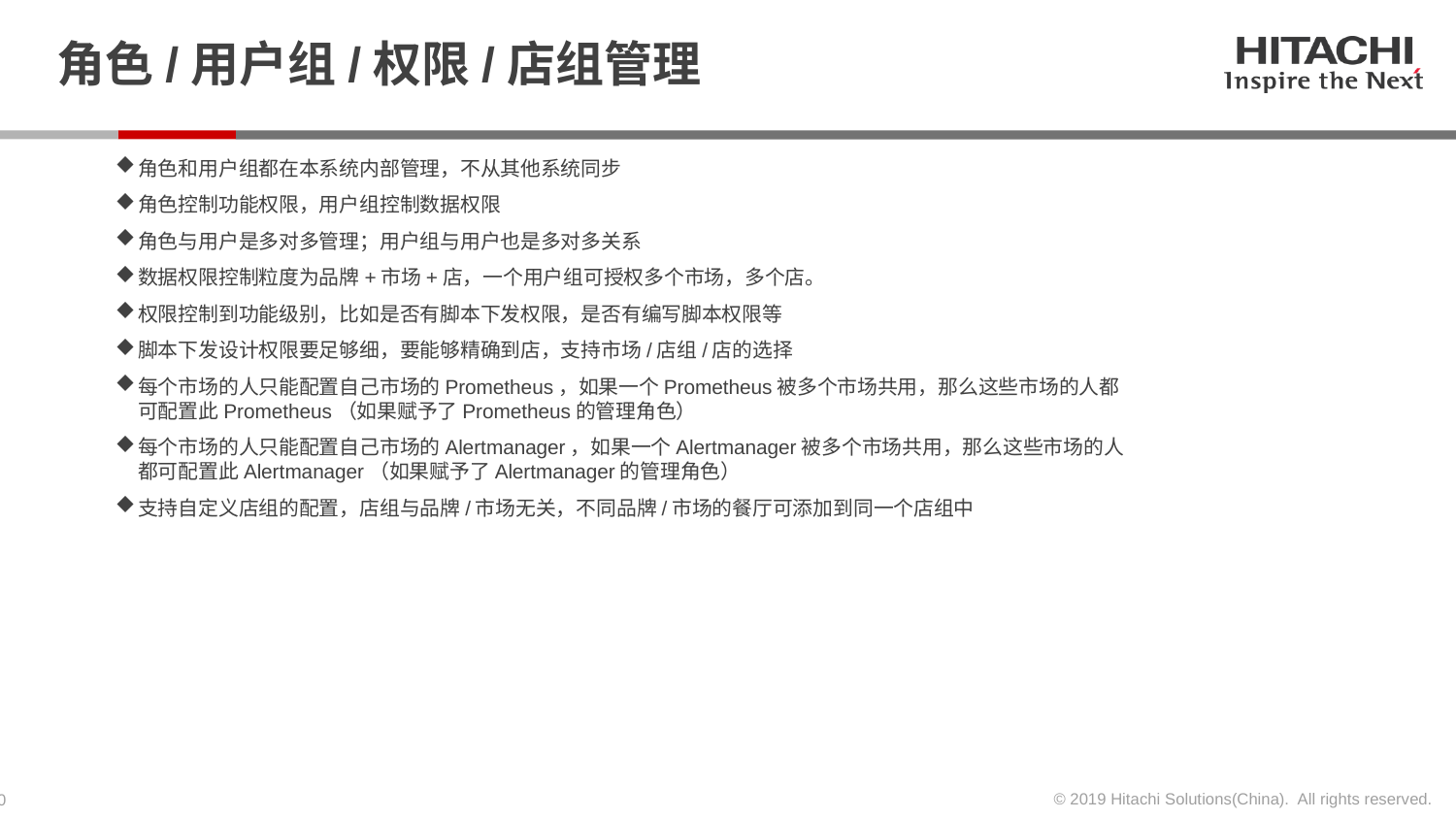

# 角色/用户组/权限/店组管理
角色和用户组都在本系统内部管理，不从其他系统同步
角色控制功能权限，用户组控制数据权限
角色与用户是多对多管理；用户组与用户也是多对多关系
数据权限控制粒度为品牌+市场+店，一个用户组可授权多个市场，多个店。
权限控制到功能级别，比如是否有脚本下发权限，是否有编写脚本权限等
脚本下发设计权限要足够细，要能够精确到店，支持市场/店组/店的选择
每个市场的人只能配置自己市场的Prometheus，如果一个Prometheus被多个市场共用，那么这些市场的人都可配置此Prometheus（如果赋予了Prometheus的管理角色）
每个市场的人只能配置自己市场的Alertmanager，如果一个Alertmanager被多个市场共用，那么这些市场的人都可配置此Alertmanager（如果赋予了Alertmanager的管理角色）
支持自定义店组的配置，店组与品牌/市场无关，不同品牌/市场的餐厅可添加到同一个店组中